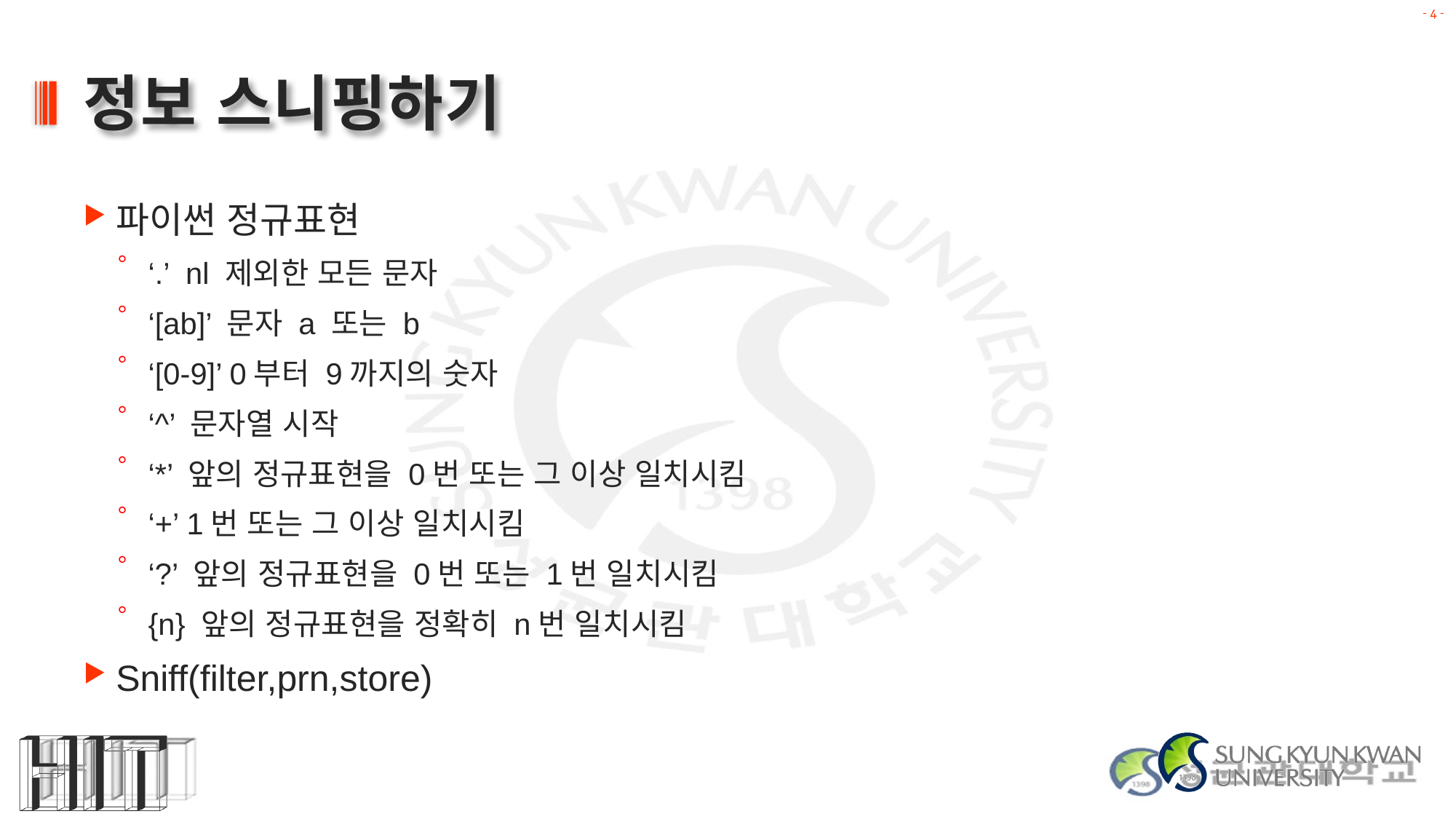

# 정보 스니핑하기
파이썬 정규표현
‘.’  nl 제외한 모든 문자
‘[ab]’ 문자 a 또는 b
‘[0-9]’ 0부터 9까지의 숫자
‘^’ 문자열 시작
‘*’ 앞의 정규표현을 0번 또는 그 이상 일치시킴
‘+’ 1번 또는 그 이상 일치시킴
‘?’ 앞의 정규표현을 0번 또는 1번 일치시킴
{n} 앞의 정규표현을 정확히 n번 일치시킴
Sniff(filter,prn,store)